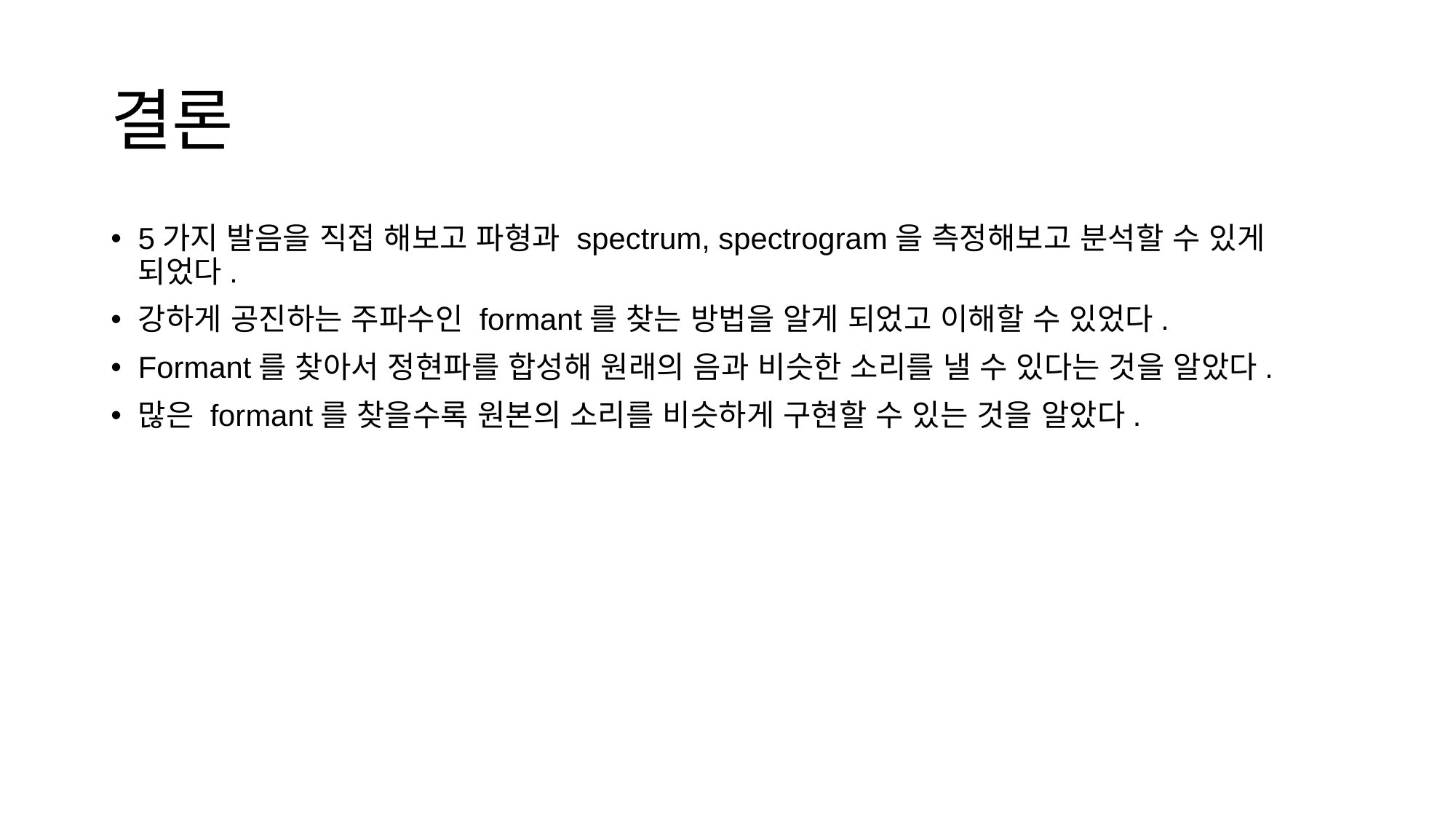

# 결론
5가지 발음을 직접 해보고 파형과 spectrum, spectrogram을 측정해보고 분석할 수 있게 되었다.
강하게 공진하는 주파수인 formant를 찾는 방법을 알게 되었고 이해할 수 있었다.
Formant를 찾아서 정현파를 합성해 원래의 음과 비슷한 소리를 낼 수 있다는 것을 알았다.
많은 formant를 찾을수록 원본의 소리를 비슷하게 구현할 수 있는 것을 알았다.